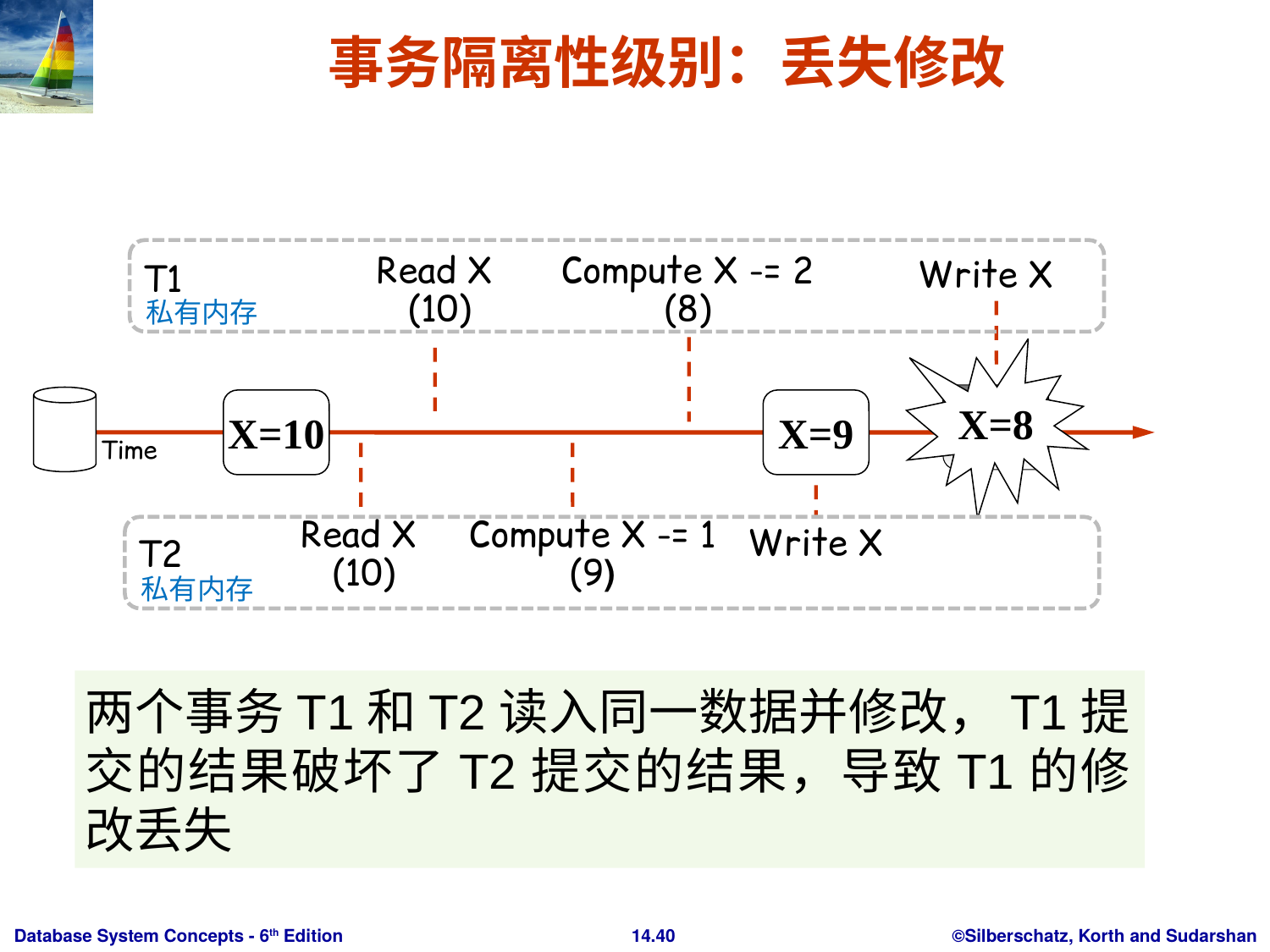

# 事务隔离性级别：丢失修改

Compute X -= 2
(8)

Read X
(10)

Write X

X = 9
T1
私有内存
X=8

X=10
X=9

Write X
Time

Read X
(10)

Compute X -= 1
(9)

T2
私有内存
两个事务T1和T2读入同一数据并修改，T1提交的结果破坏了T2提交的结果，导致T1的修改丢失